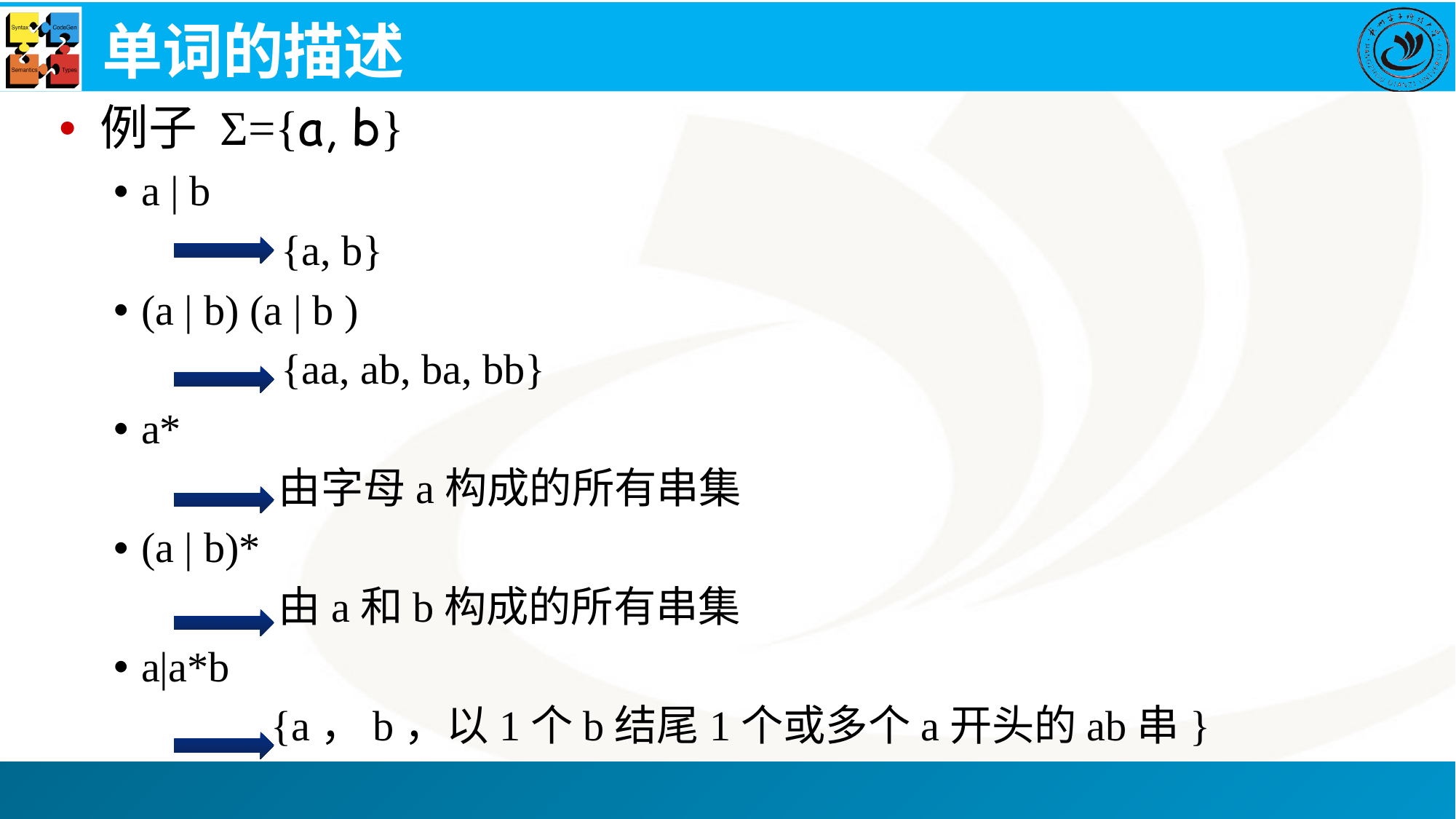

# 单词的描述
例子 Σ={a, b}
a | b
            {a, b}
(a | b) (a | b )
            {aa, ab, ba, bb}
a*
            由字母a构成的所有串集
(a | b)*
            由a和b构成的所有串集
a|a*b
           {a，b，以1个b结尾1个或多个a开头的ab串}

14